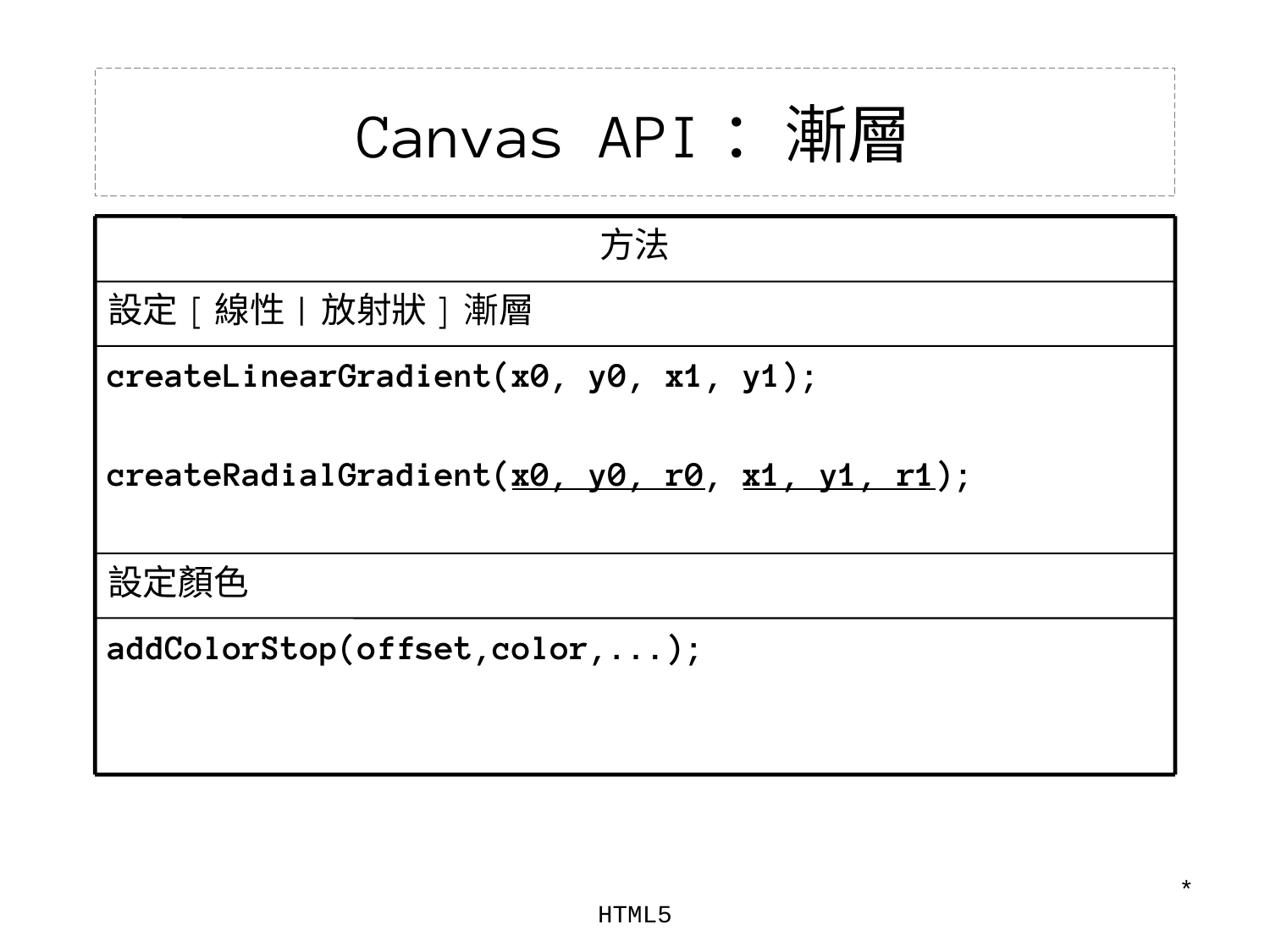

# Canvas API：漸層
方法

設定[線性|放射狀]漸層

createLinearGradient(x0, y0, x1, y1);

createRadialGradient(x0, y0, r0, x1, y1, r1);

設定顏色

addColorStop(offset,color,...);

*
HTML5